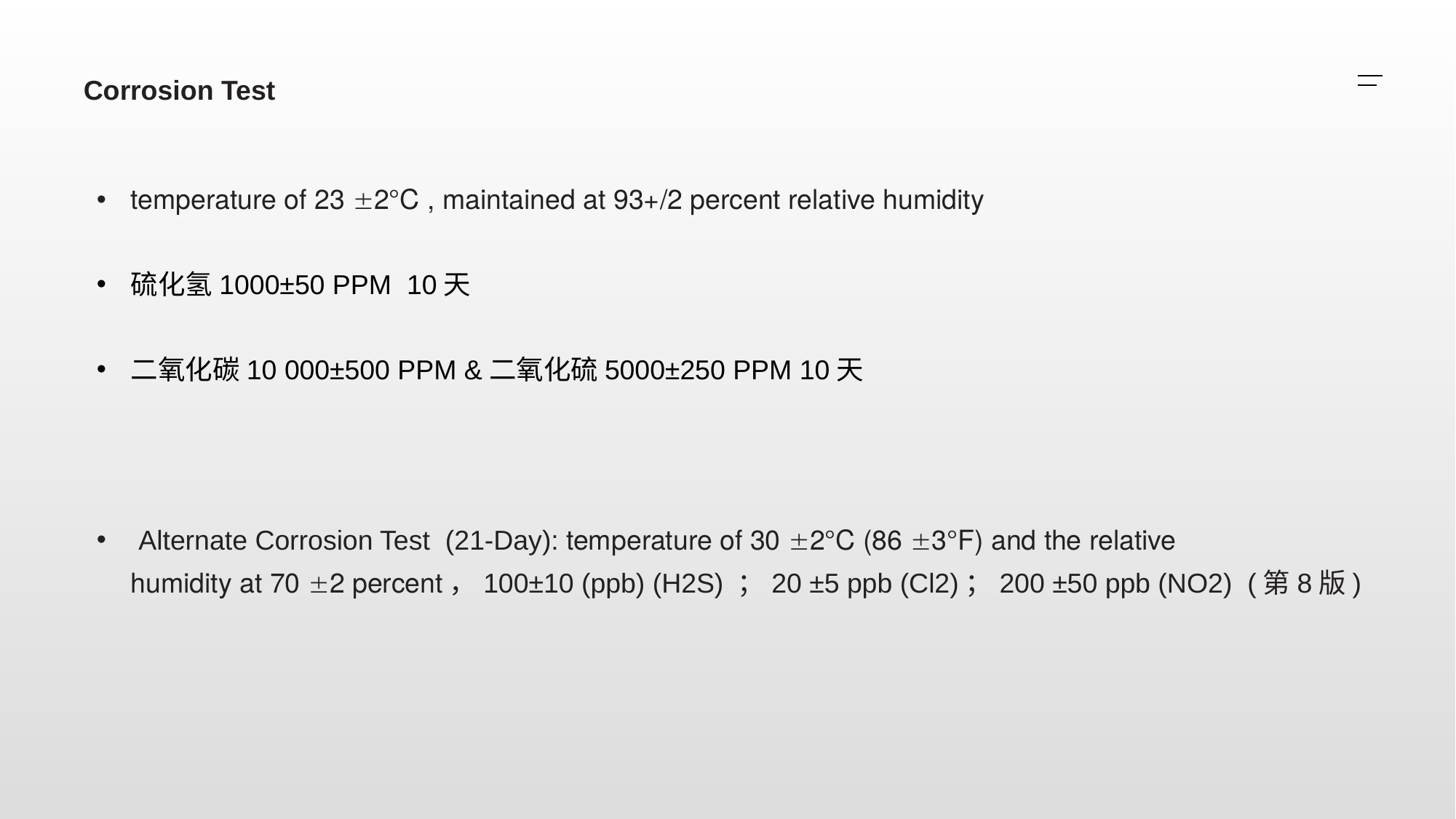

Corrosion Test

temperature of 23 ±2°C , maintained at 93+/2 percent relative humidity

硫化氢1000±50 PPM  10天

二氧化碳10 000±500 PPM &二氧化硫5000±250 PPM 10天

 Alternate Corrosion Test  (21-Day): temperature of 30 ±2°C (86 ±3°F) and the relative
humidity at 70 ±2 percent，100±10 (ppb) (H2S) ；20 ±5 ppb (Cl2)；200 ±50 ppb (NO2)  (第8版)